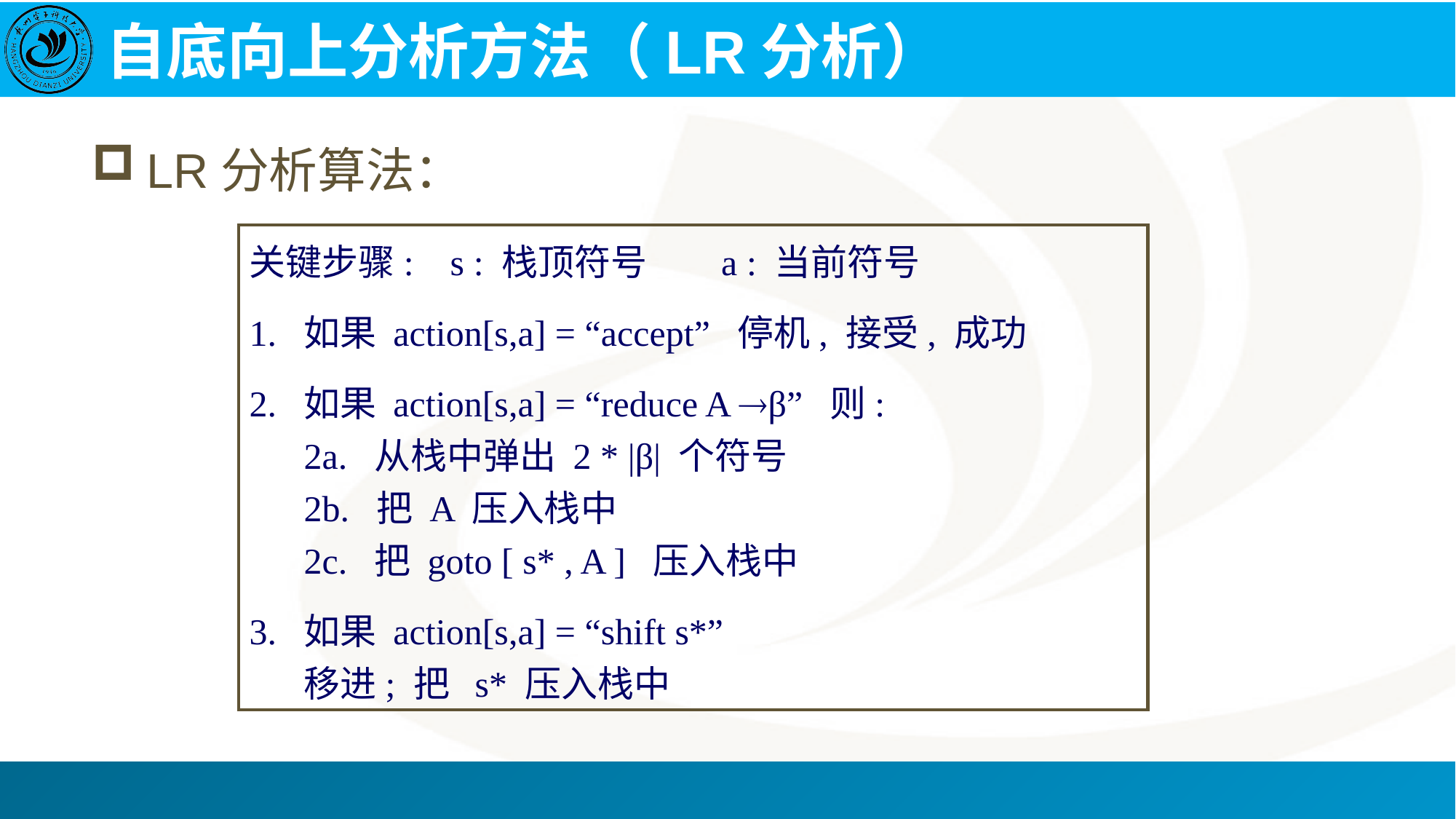

# 自底向上分析方法（LR分析）
LR分析算法：
关键步骤:    s : 栈顶符号        a : 当前符号
1.  如果 action[s,a] = “accept”  停机, 接受, 成功
2.  如果 action[s,a] = “reduce A →β”  则:
2a.  从栈中弹出 2 * |β| 个符号
2b.  把 A 压入栈中
2c.  把 goto [ s* , A ]  压入栈中
3.  如果 action[s,a] = “shift s*”
移进; 把  s* 压入栈中
25